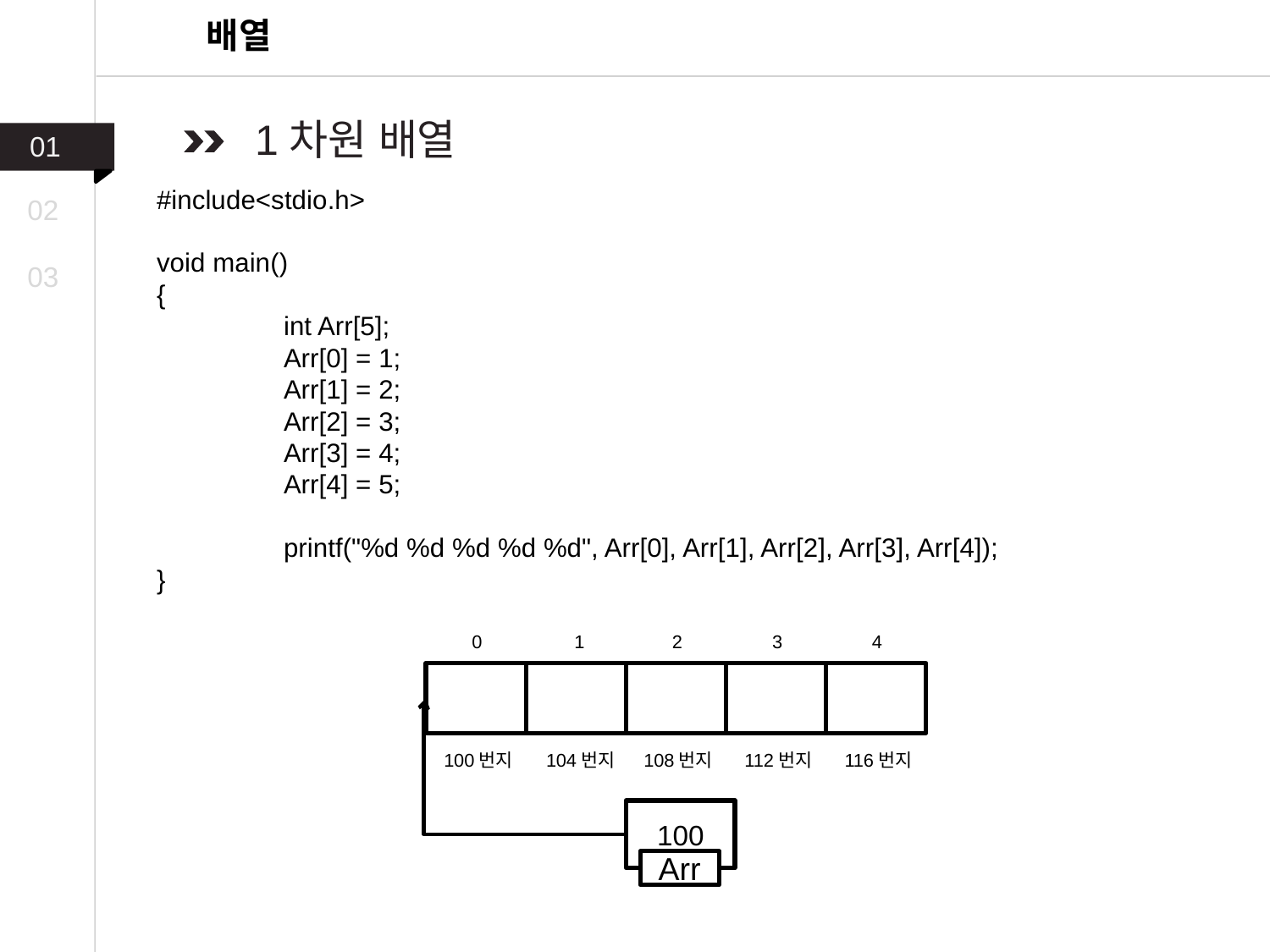

배열
 1차원 배열
01

#include<stdio.h>

void main()
{
	int Arr[5];
	Arr[0] = 1;
	Arr[1] = 2;
	Arr[2] = 3;
	Arr[3] = 4;
	Arr[4] = 5;

	printf("%d %d %d %d %d", Arr[0], Arr[1], Arr[2], Arr[3], Arr[4]);
}
02
03
0
1
2
3
4

100번지
104번지
108번지
112번지
116번지
100
Arr